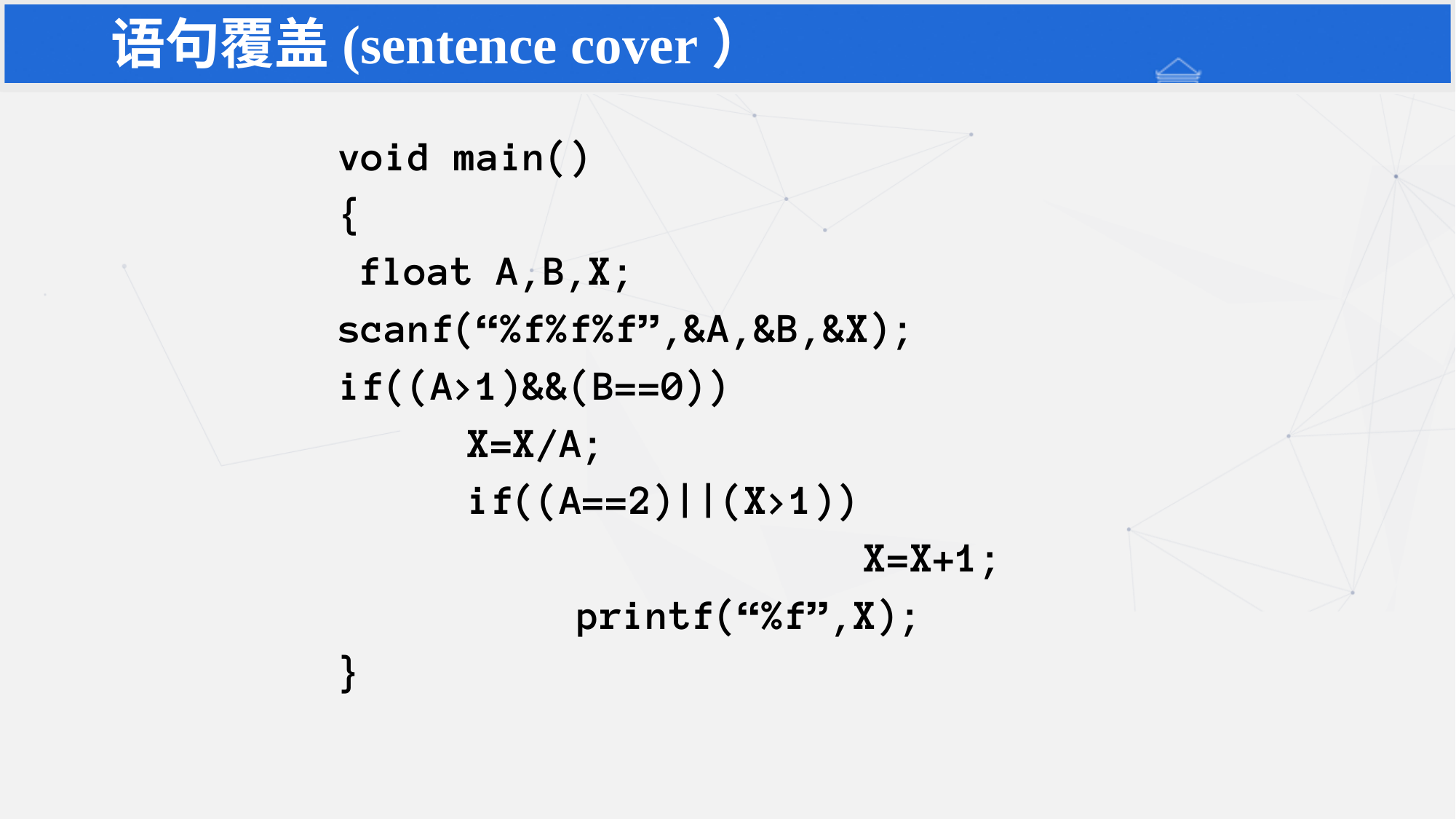

# 语句覆盖(sentence cover）

void main()
{
	float A,B,X;
scanf(“%f%f%f”,&A,&B,&X);
if((A>1)&&(B==0))
   	X=X/A;
 	if((A==2)||(X>1))
					   X=X+1;
		 	printf(“%f”,X);
}